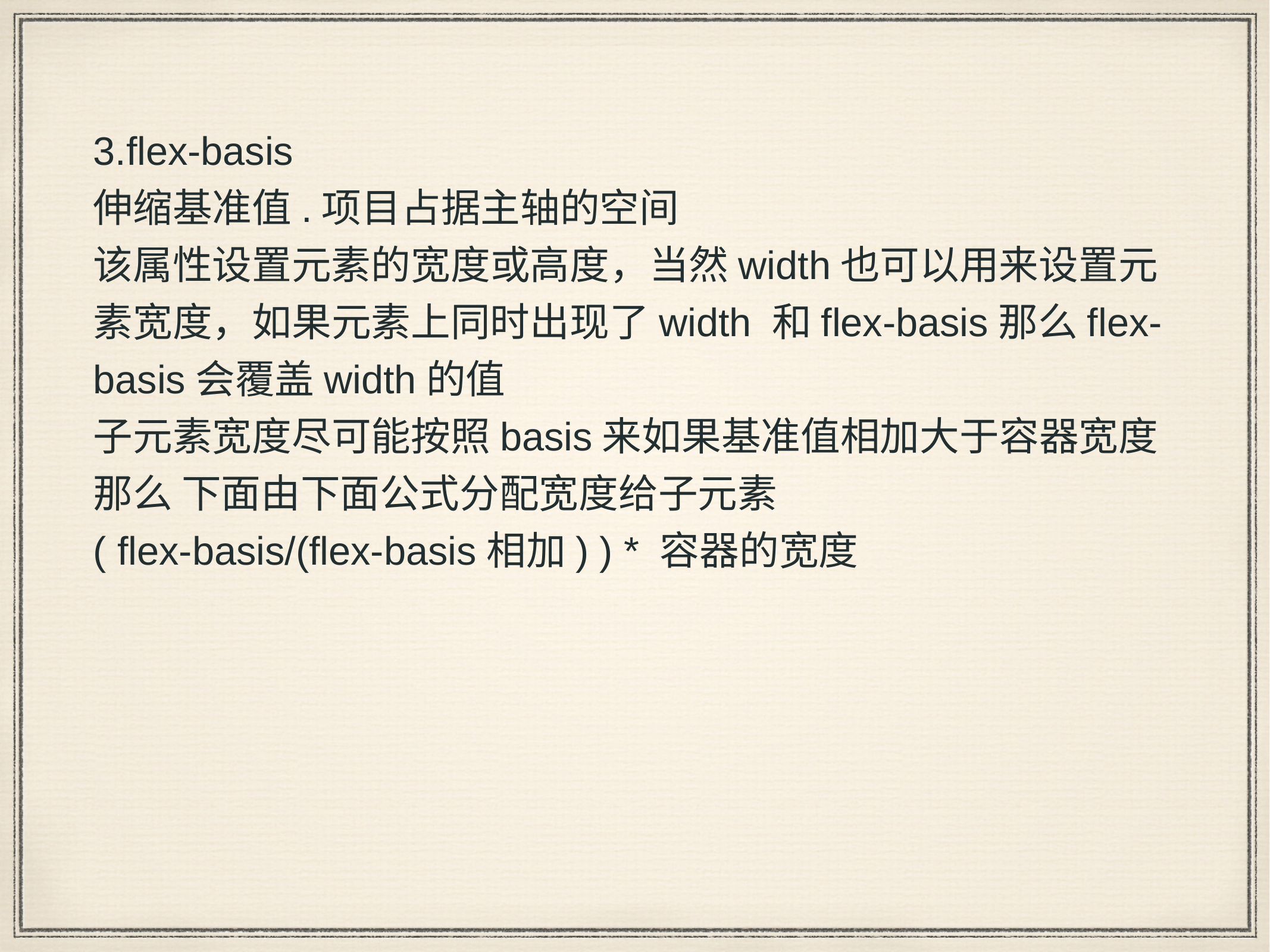

3.flex-basis
伸缩基准值.项目占据主轴的空间
该属性设置元素的宽度或高度，当然width也可以用来设置元素宽度，如果元素上同时出现了width 和flex-basis那么flex-basis会覆盖width的值
子元素宽度尽可能按照basis来如果基准值相加大于容器宽度那么 下面由下面公式分配宽度给子元素
( flex-basis/(flex-basis相加) ) * 容器的宽度